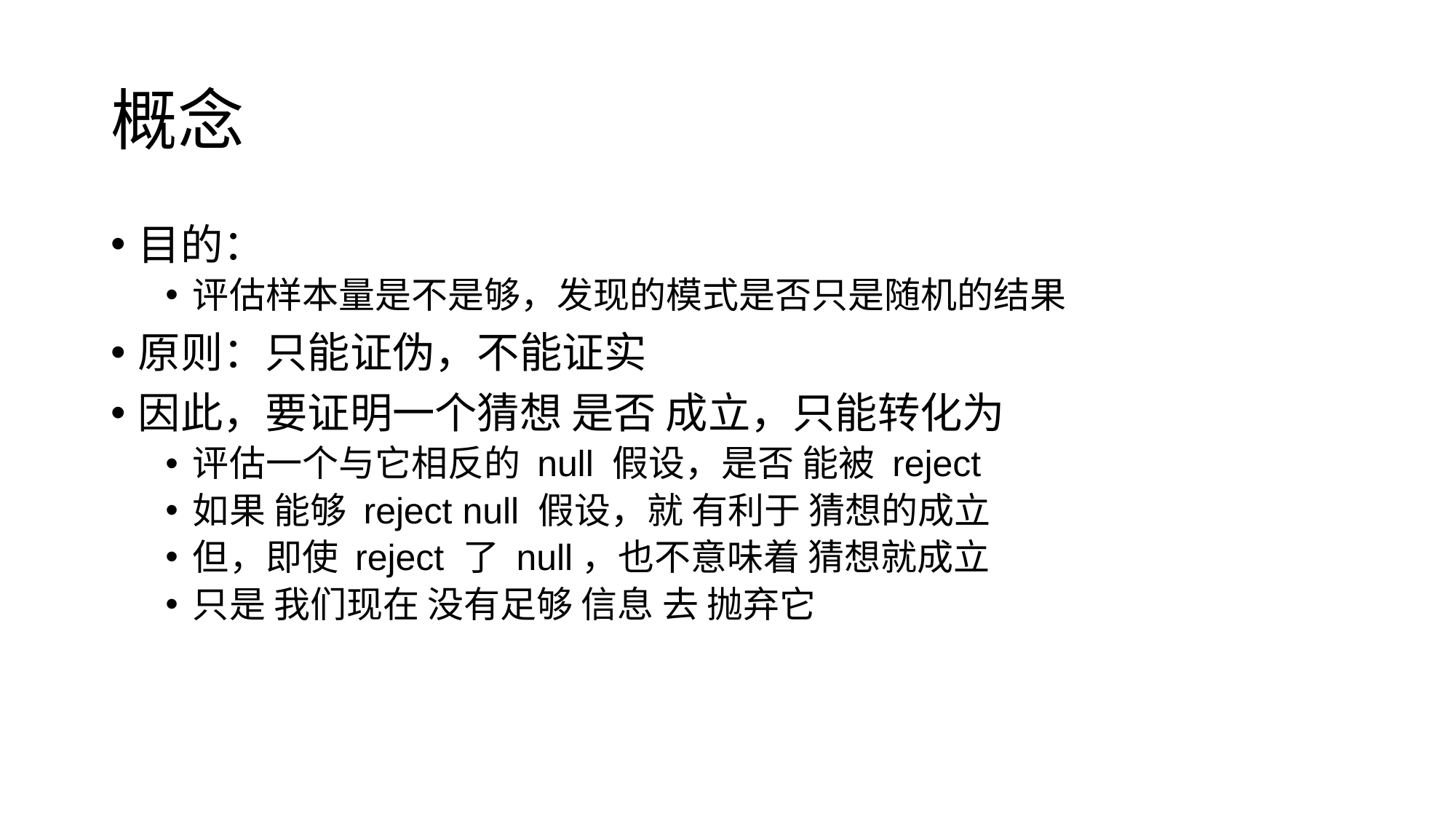

# 概念
目的：
评估样本量是不是够，发现的模式是否只是随机的结果
原则：只能证伪，不能证实
因此，要证明一个猜想 是否 成立，只能转化为
评估一个与它相反的 null 假设，是否 能被 reject
如果 能够 reject null 假设，就 有利于 猜想的成立
但，即使 reject 了 null，也不意味着 猜想就成立
只是 我们现在 没有足够 信息 去 抛弃它